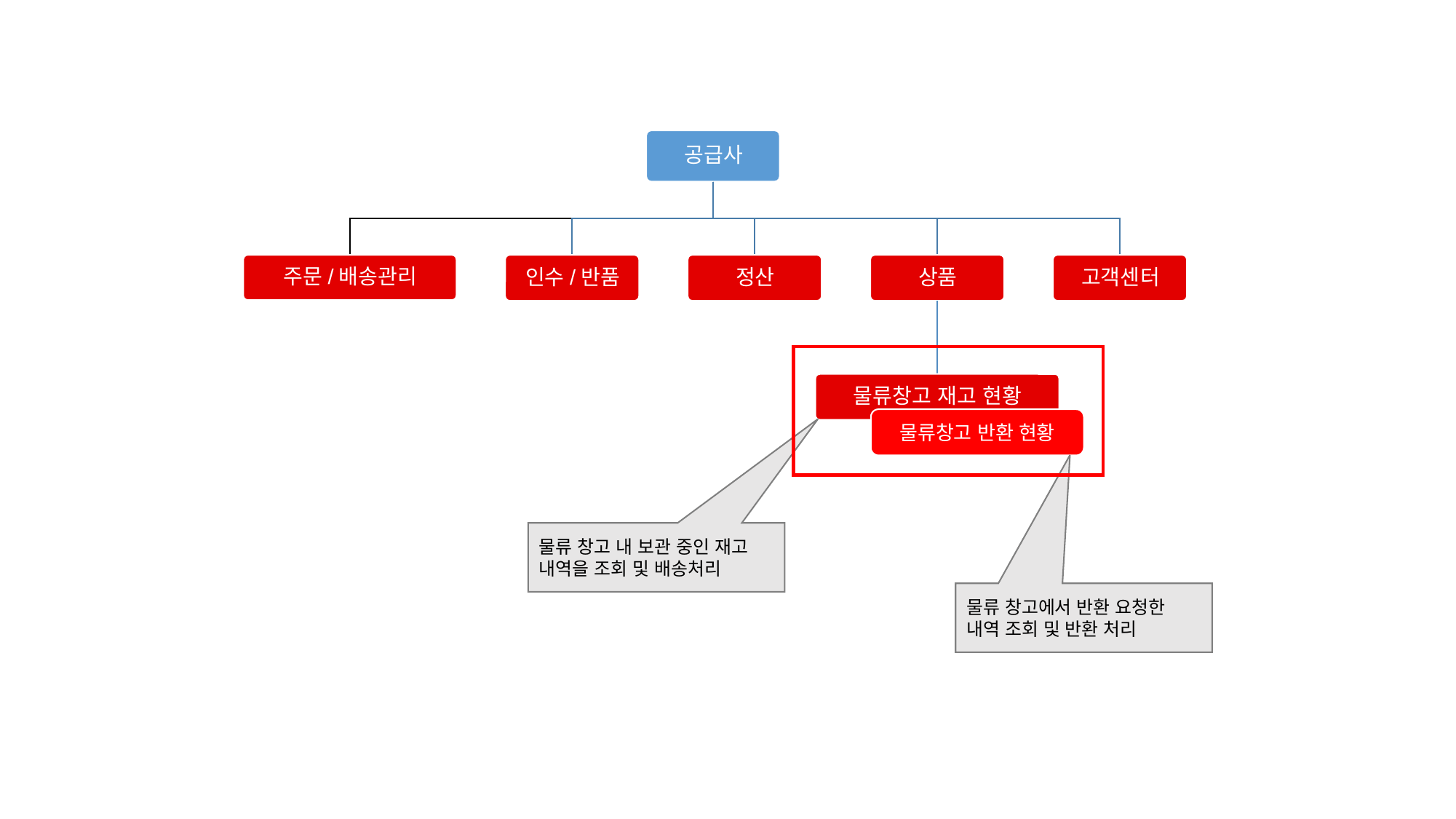

공급사
주문/배송관리
인수/반품
정산
상품
물류창고 재고 현황
고객센터

물류창고 반환 현황
물류 창고 내 보관 중인 재고 내역을 조회 및 배송처리
물류 창고에서 반환 요청한 내역 조회 및 반환 처리